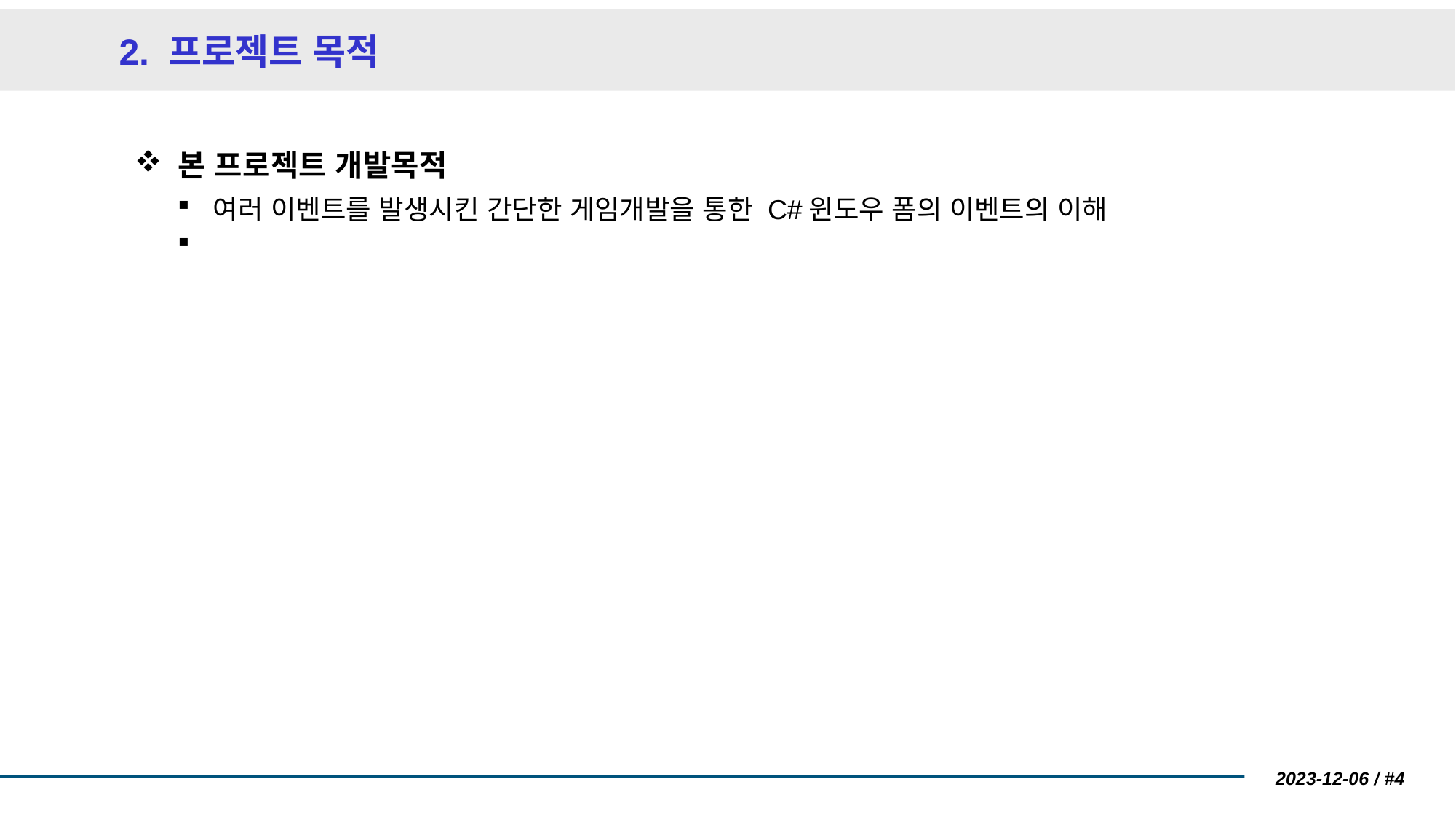

# 2. 프로젝트 목적
 본 프로젝트 개발목적
 여러 이벤트를 발생시킨 간단한 게임개발을 통한 C#윈도우 폼의 이벤트의 이해